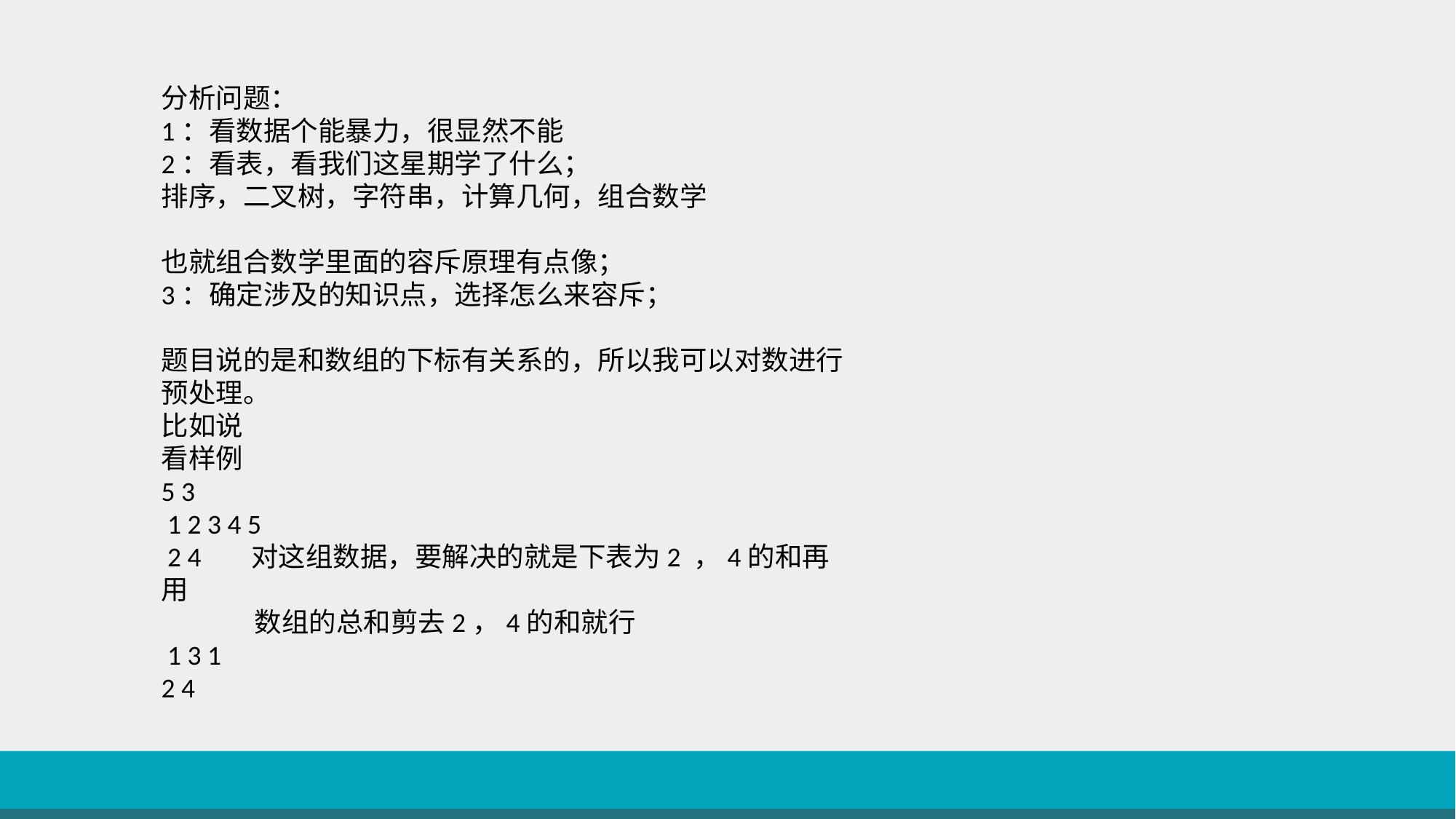

分析问题：
1：看数据个能暴力，很显然不能
2：看表，看我们这星期学了什么；
排序，二叉树，字符串，计算几何，组合数学

也就组合数学里面的容斥原理有点像；
3：确定涉及的知识点，选择怎么来容斥；

题目说的是和数组的下标有关系的，所以我可以对数进行预处理。
比如说
看样例
5 3
 1 2 3 4 5
 2 4       对这组数据，要解决的就是下表为2 ，4的和再用
              数组的总和剪去2，4的和就行
 1 3 1
2 4